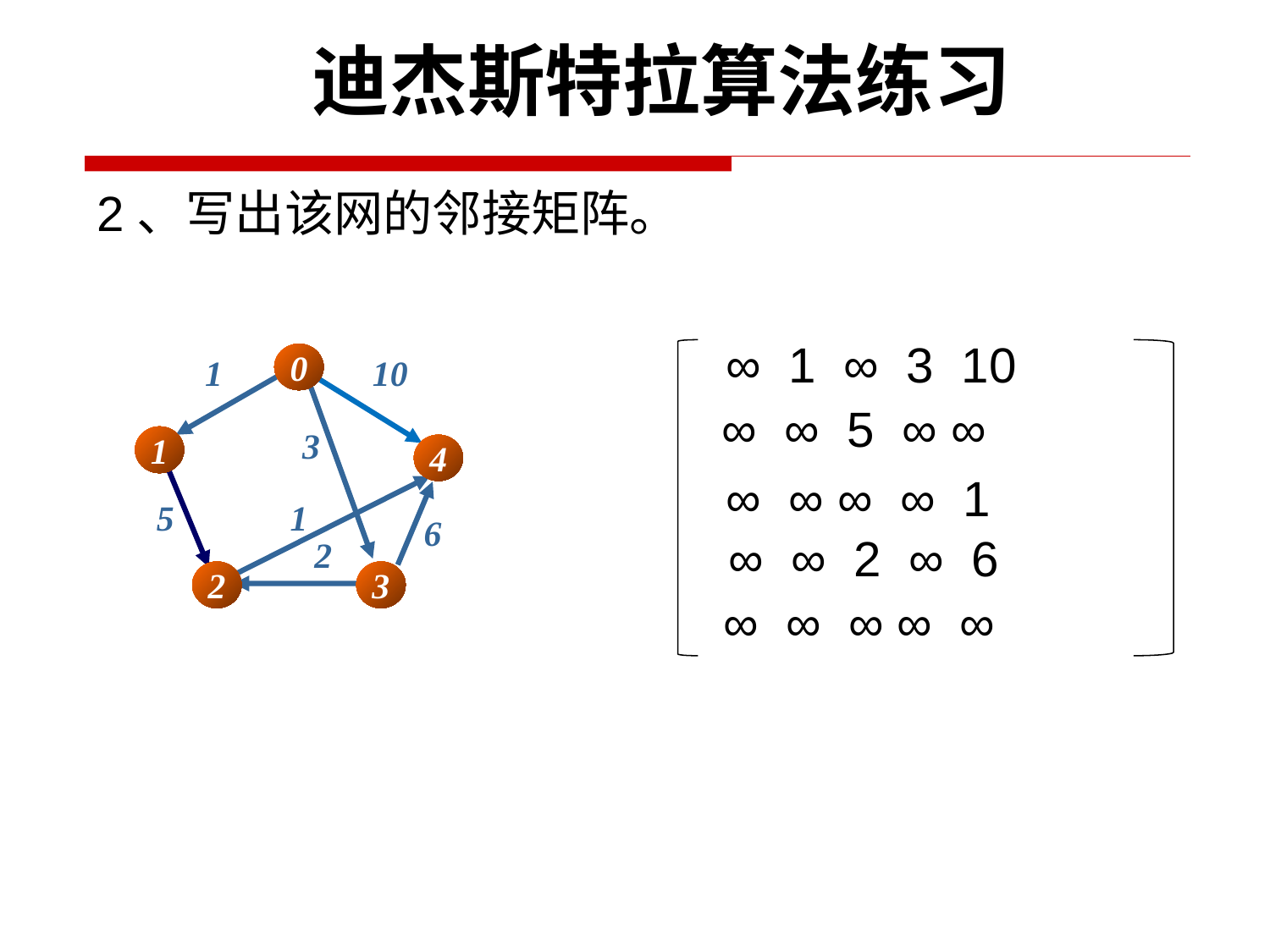

迪杰斯特拉算法练习
2、写出该网的邻接矩阵。
∞  1  ∞  3  10

∞  ∞  5  ∞ ∞
∞  ∞ ∞  ∞  1
∞  ∞  2  ∞  6
∞  ∞  ∞ ∞  ∞
0
1
10

3
1
4

5
1
6
2
2
3